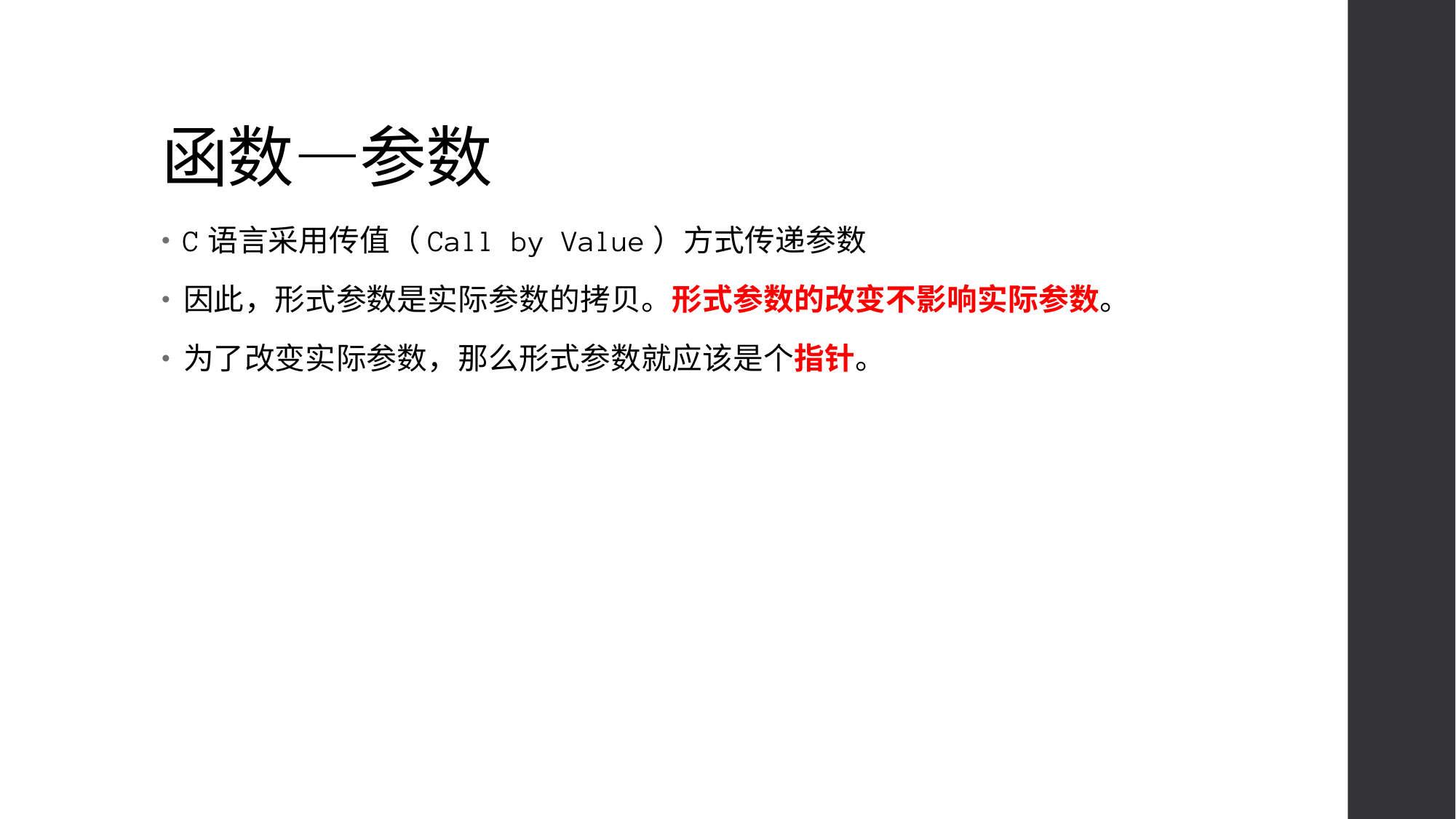

# 函数—参数
C语言采用传值（Call by Value）方式传递参数
因此，形式参数是实际参数的拷贝。形式参数的改变不影响实际参数。
为了改变实际参数，那么形式参数就应该是个指针。